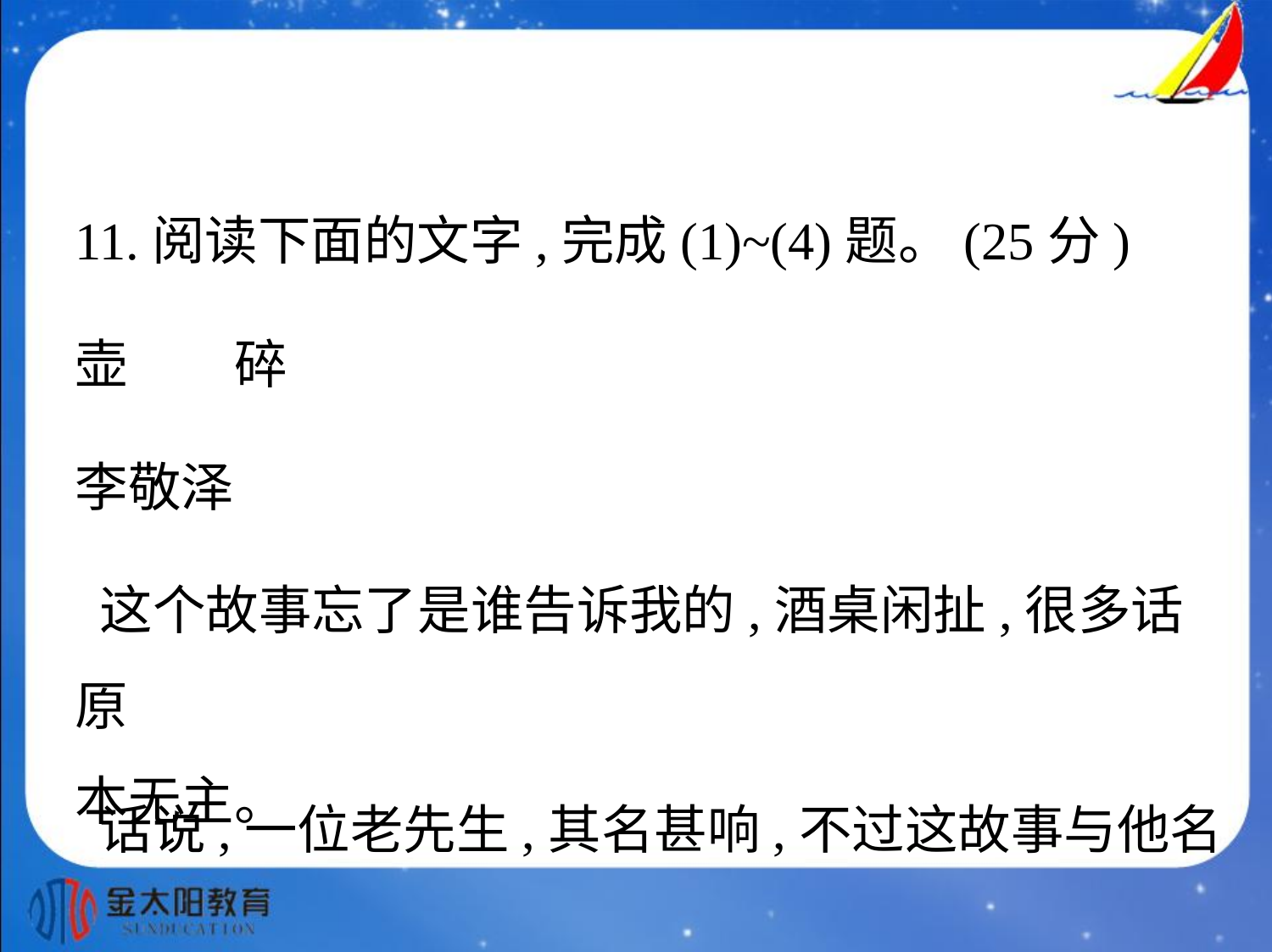

11.阅读下面的文字,完成(1)~(4)题。(25分)
壶　　碎
李敬泽
 这个故事忘了是谁告诉我的,酒桌闲扯,很多话原
本无主。
 话说,一位老先生,其名甚响,不过这故事与他名